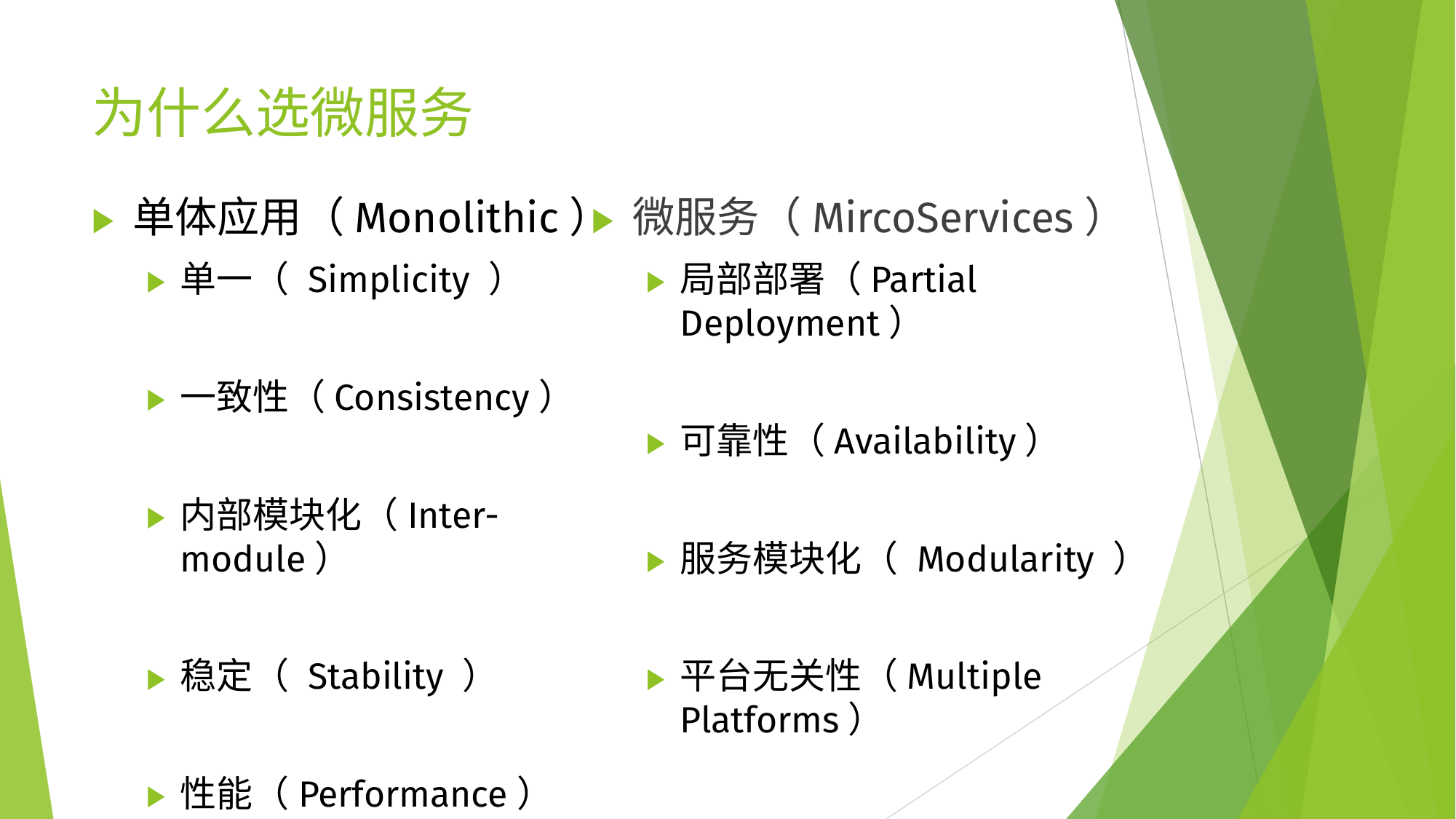

# 为什么选微服务
单体应用（Monolithic）
单一（ Simplicity ）

一致性（Consistency）

内部模块化（Inter-module）

稳定（ Stability ）

性能（Performance）

微服务（MircoServices）
局部部署（Partial Deployment）

可靠性（Availability）

服务模块化（ Modularity ）

平台无关性（Multiple Platforms）

自动化（Automation）